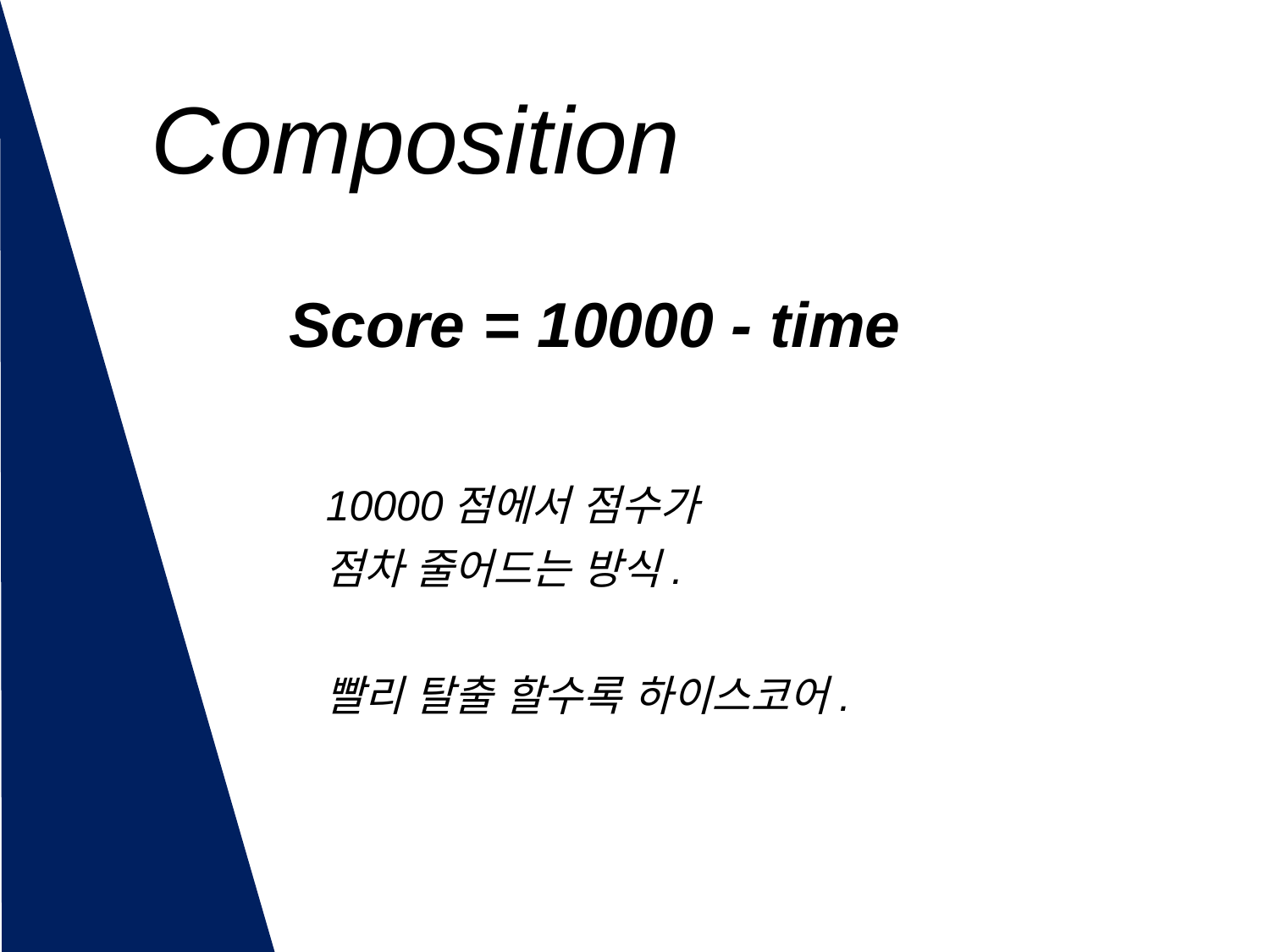

# Composition
Score = 10000 - time

10000점에서 점수가
점차 줄어드는 방식.

빨리 탈출 할수록 하이스코어.